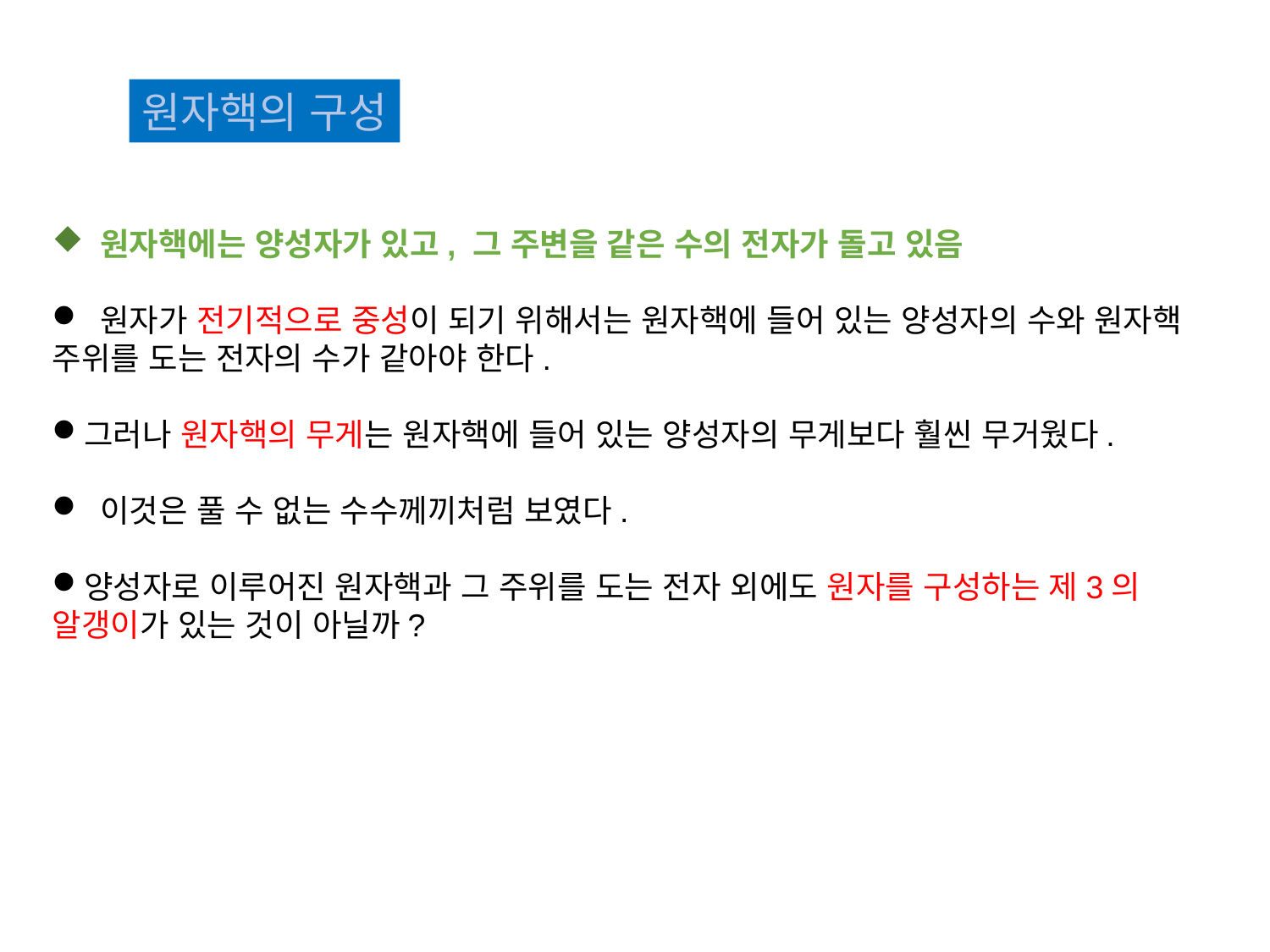

원자핵의 구성
 원자핵에는 양성자가 있고, 그 주변을 같은 수의 전자가 돌고 있음

 원자가 전기적으로 중성이 되기 위해서는 원자핵에 들어 있는 양성자의 수와 원자핵 주위를 도는 전자의 수가 같아야 한다.

그러나 원자핵의 무게는 원자핵에 들어 있는 양성자의 무게보다 훨씬 무거웠다.

 이것은 풀 수 없는 수수께끼처럼 보였다.

양성자로 이루어진 원자핵과 그 주위를 도는 전자 외에도 원자를 구성하는 제3의 알갱이가 있는 것이 아닐까?